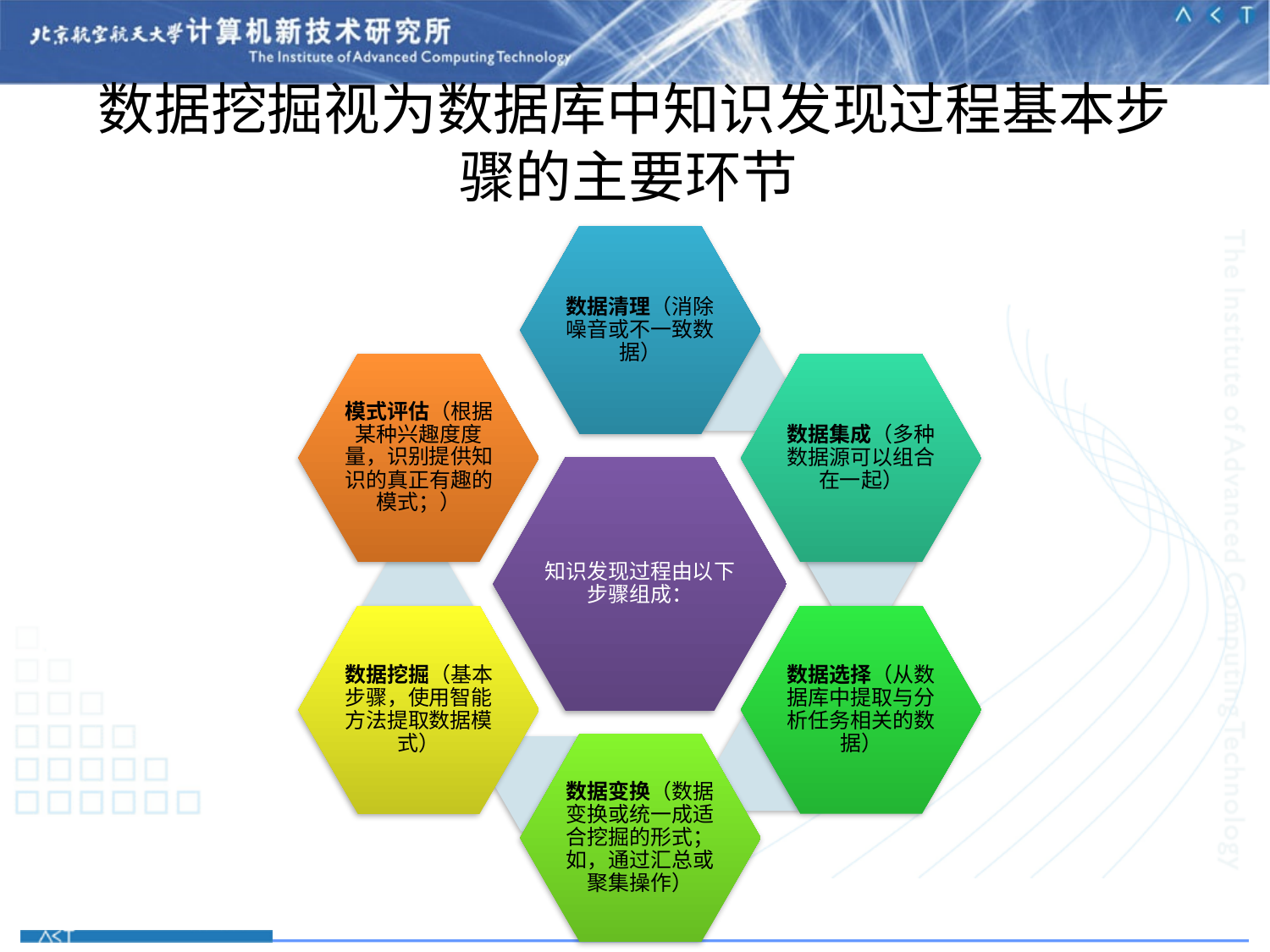

# 数据挖掘视为数据库中知识发现过程基本步骤的主要环节
知识发现过程由以下步骤组成：
数据清理（消除噪音或不一致数据）
数据集成（多种数据源可以组合在一起）
数据选择（从数据库中提取与分析任务相关的数据）
数据变换（数据变换或统一成适合挖掘的形式；如，通过汇总或聚集操作）
数据挖掘（基本步骤，使用智能方法提取数据模式）
模式评估（根据某种兴趣度度量，识别提供知识的真正有趣的模式；）